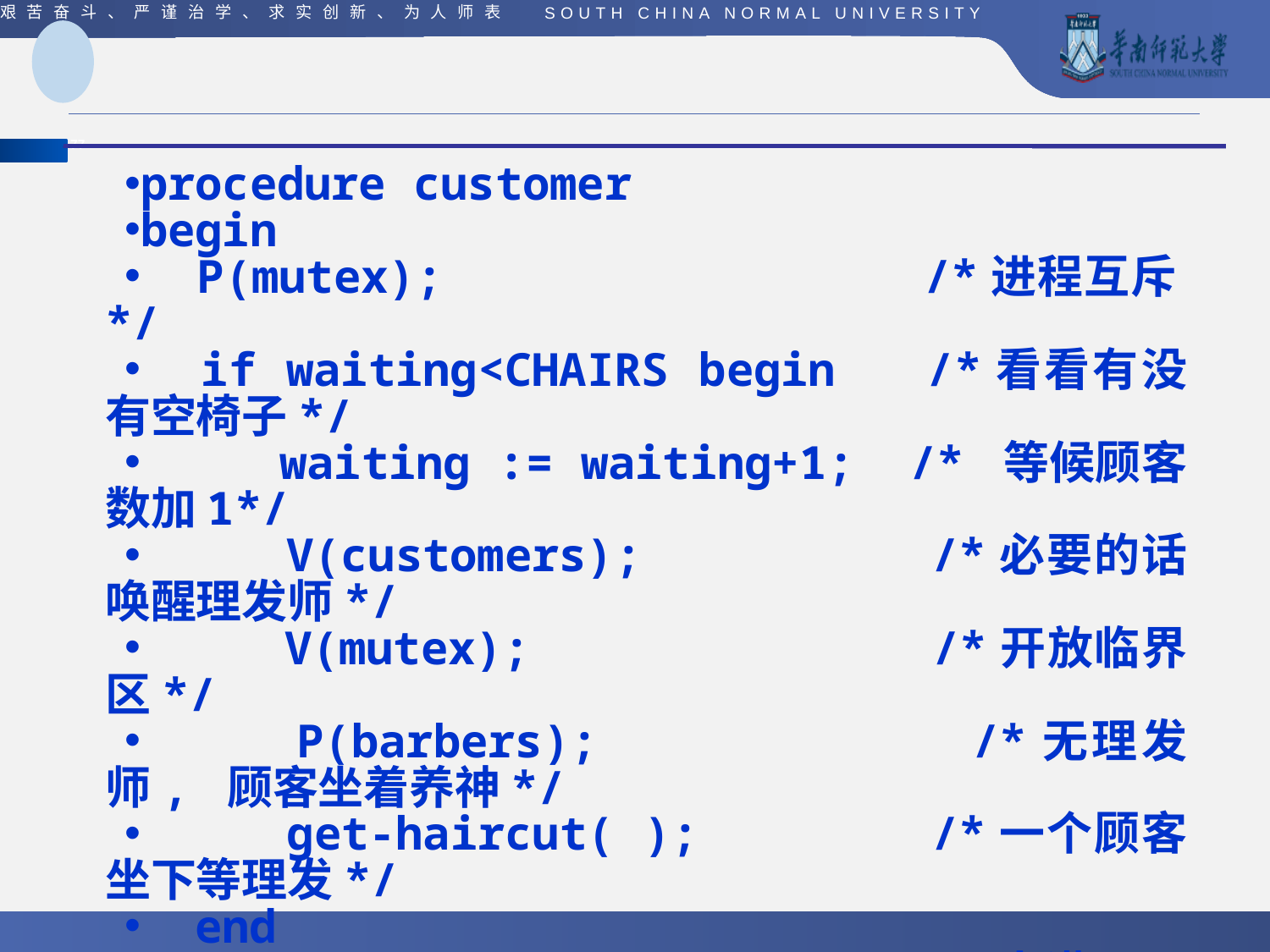

#
procedure customer
begin
  P(mutex);                 /*进程互斥*/
  if waiting<CHAIRS begin   /*看看有没有空椅子*/
     waiting := waiting+1;  /* 等候顾客数加1*/
     V(customers);          /*必要的话唤醒理发师*/
     V(mutex);              /*开放临界区*/
     P(barbers);            /*无理发师, 顾客坐着养神*/
     get-haircut( );        /*一个顾客坐下等理发*/
  end
  V(mutex);                 /*人满了,走吧!*/
end;

77